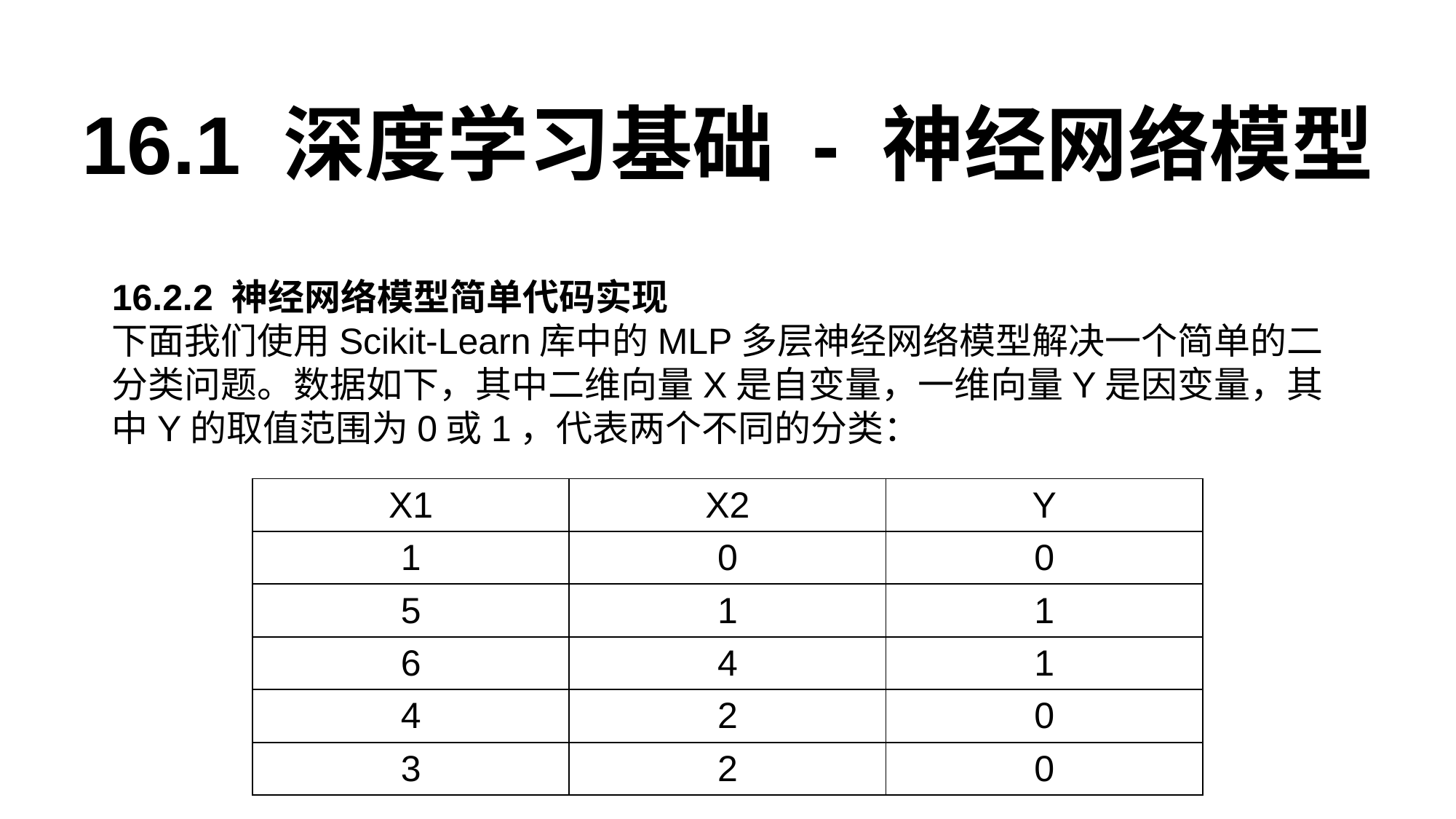

16.1 深度学习基础 - 神经网络模型
16.2.2 神经网络模型简单代码实现
下面我们使用Scikit-Learn库中的MLP多层神经网络模型解决一个简单的二分类问题。数据如下，其中二维向量X是自变量，一维向量Y是因变量，其中Y的取值范围为0或1，代表两个不同的分类：
| X1 | X2 | Y |
| --- | --- | --- |
| 1 | 0 | 0 |
| 5 | 1 | 1 |
| 6 | 4 | 1 |
| 4 | 2 | 0 |
| 3 | 2 | 0 |